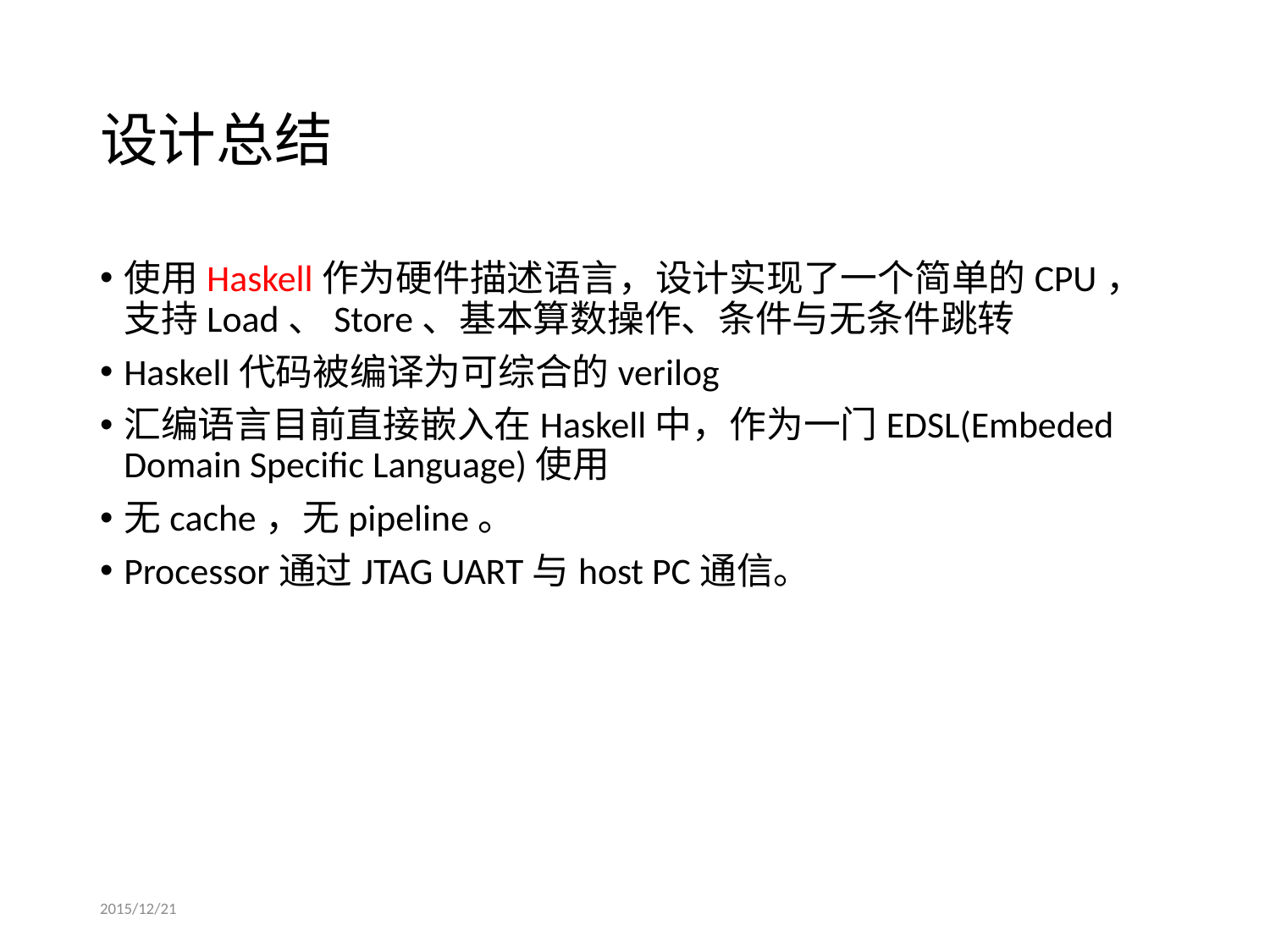

# 设计总结
使用Haskell作为硬件描述语言，设计实现了一个简单的CPU，支持Load、Store、基本算数操作、条件与无条件跳转
Haskell代码被编译为可综合的verilog
汇编语言目前直接嵌入在Haskell中，作为一门EDSL(Embeded Domain Specific Language)使用
无cache，无pipeline。
Processor通过JTAG UART与host PC通信。
2015/12/21